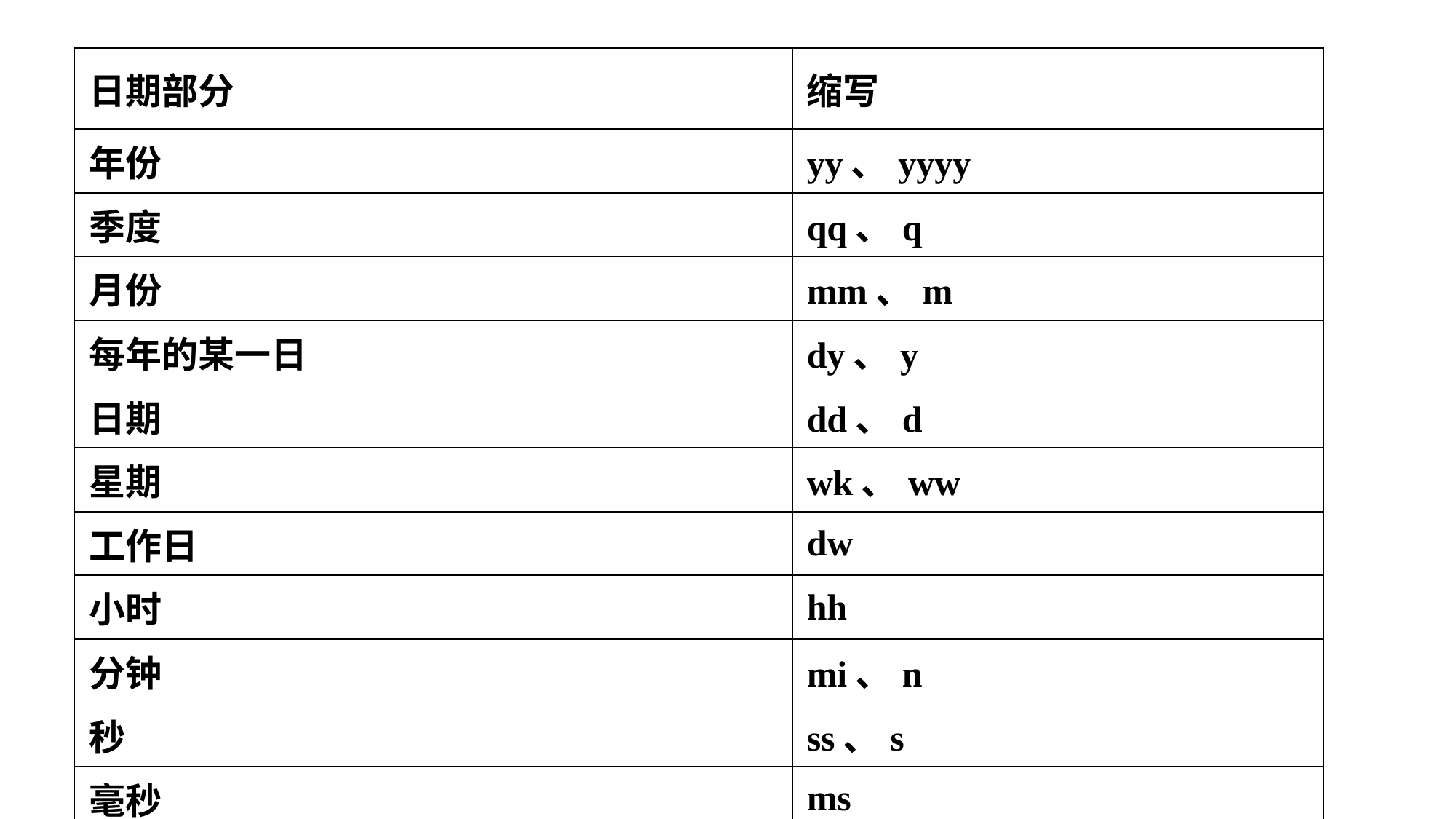

| 日期部分 | 缩写 |
| --- | --- |
| 年份 | yy、yyyy |
| 季度 | qq、q |
| 月份 | mm、m |
| 每年的某一日 | dy、y |
| 日期 | dd、d |
| 星期 | wk、ww |
| 工作日 | dw |
| 小时 | hh |
| 分钟 | mi、n |
| 秒 | ss、s |
| 毫秒 | ms |